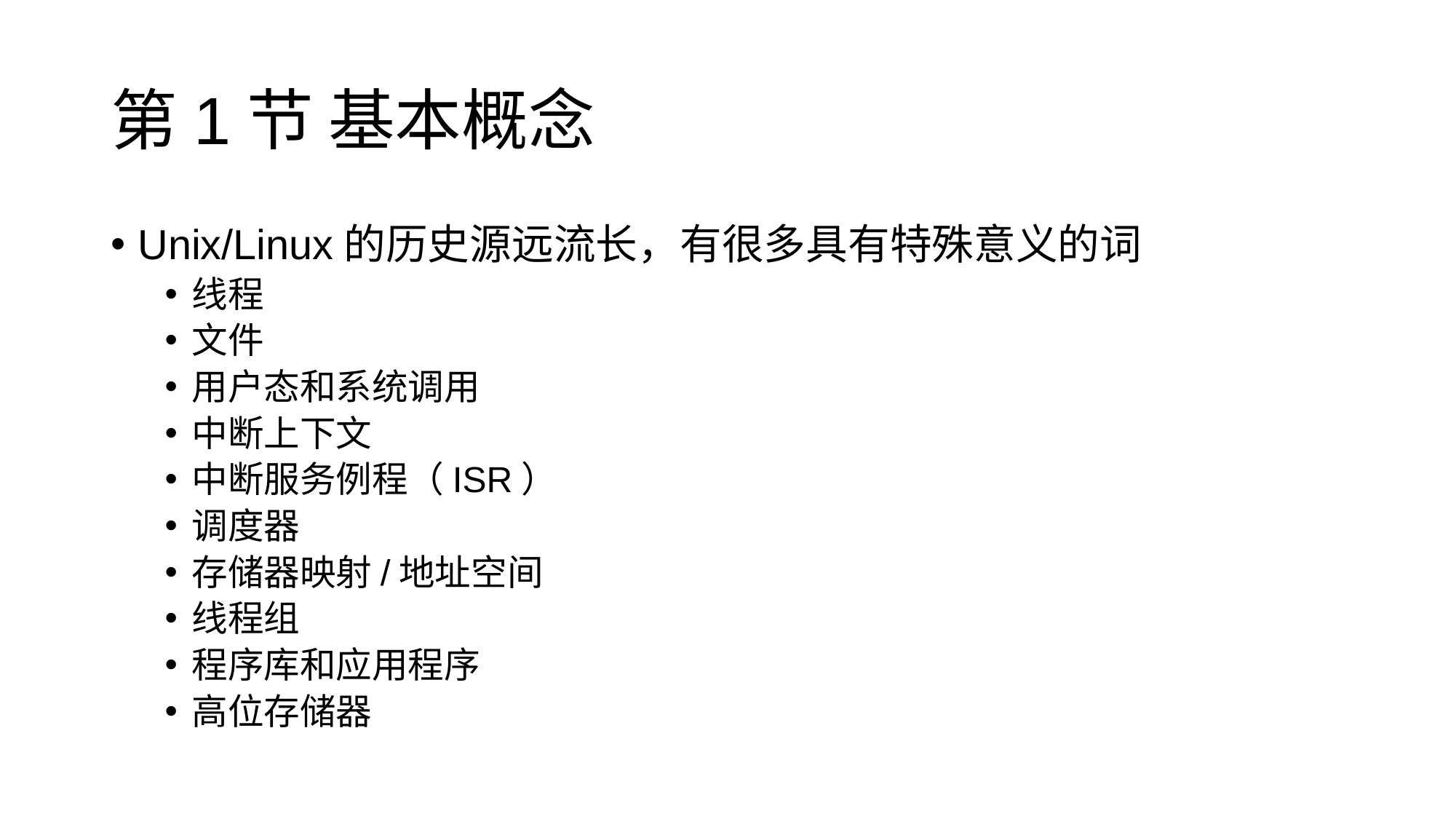

# 第1节 基本概念
Unix/Linux的历史源远流长，有很多具有特殊意义的词
线程
文件
用户态和系统调用
中断上下文
中断服务例程（ISR）
调度器
存储器映射/地址空间
线程组
程序库和应用程序
高位存储器